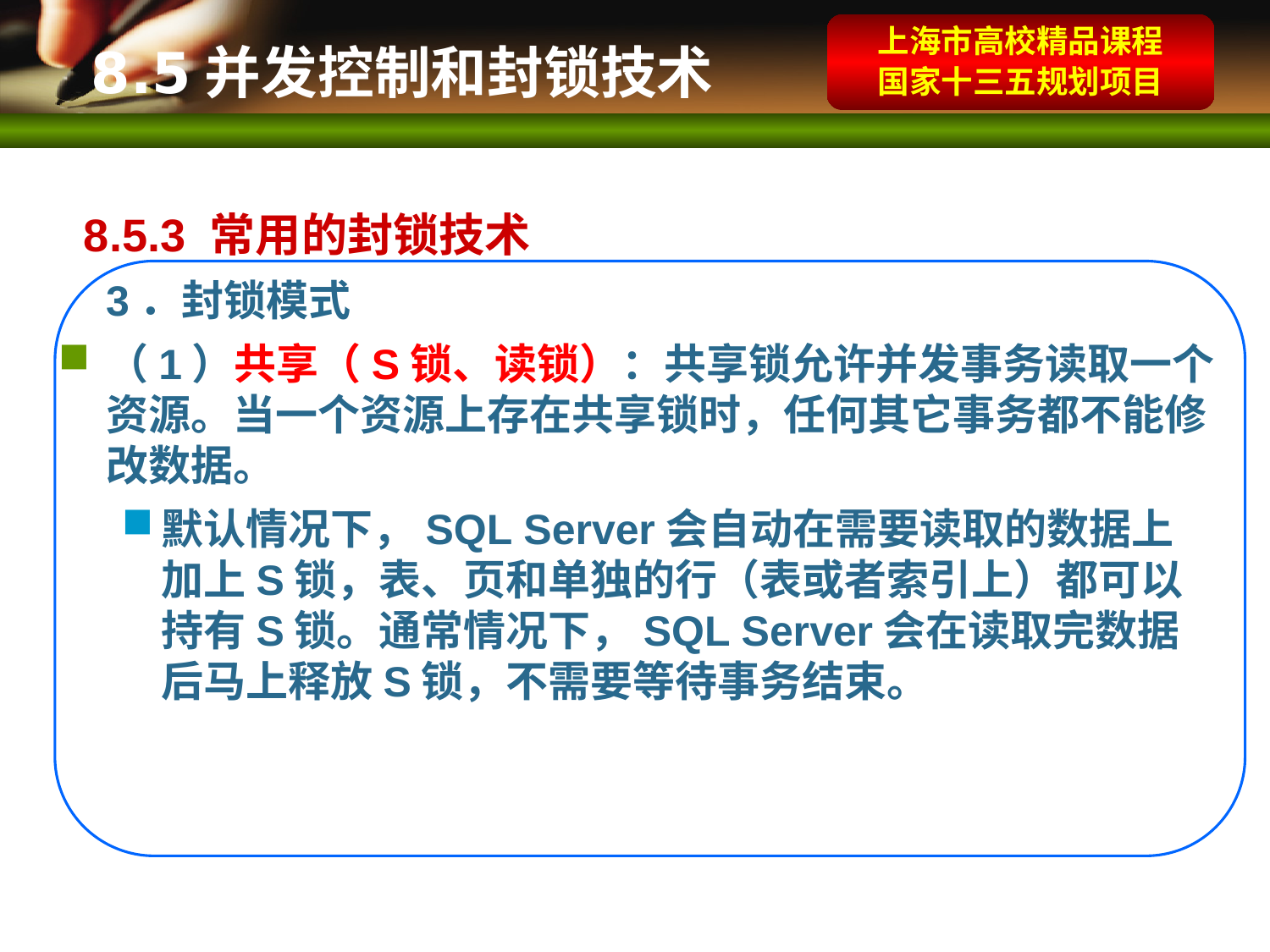

上海市高校精品课程
国家十三五规划项目
    8.5并发控制和封锁技术
  8.5.3 常用的封锁技术
    3．封锁模式
（1）共享（S锁、读锁）：共享锁允许并发事务读取一个资源。当一个资源上存在共享锁时，任何其它事务都不能修改数据。
默认情况下，SQL Server会自动在需要读取的数据上加上S锁，表、页和单独的行（表或者索引上）都可以持有S锁。通常情况下，SQL Server会在读取完数据后马上释放S锁，不需要等待事务结束。